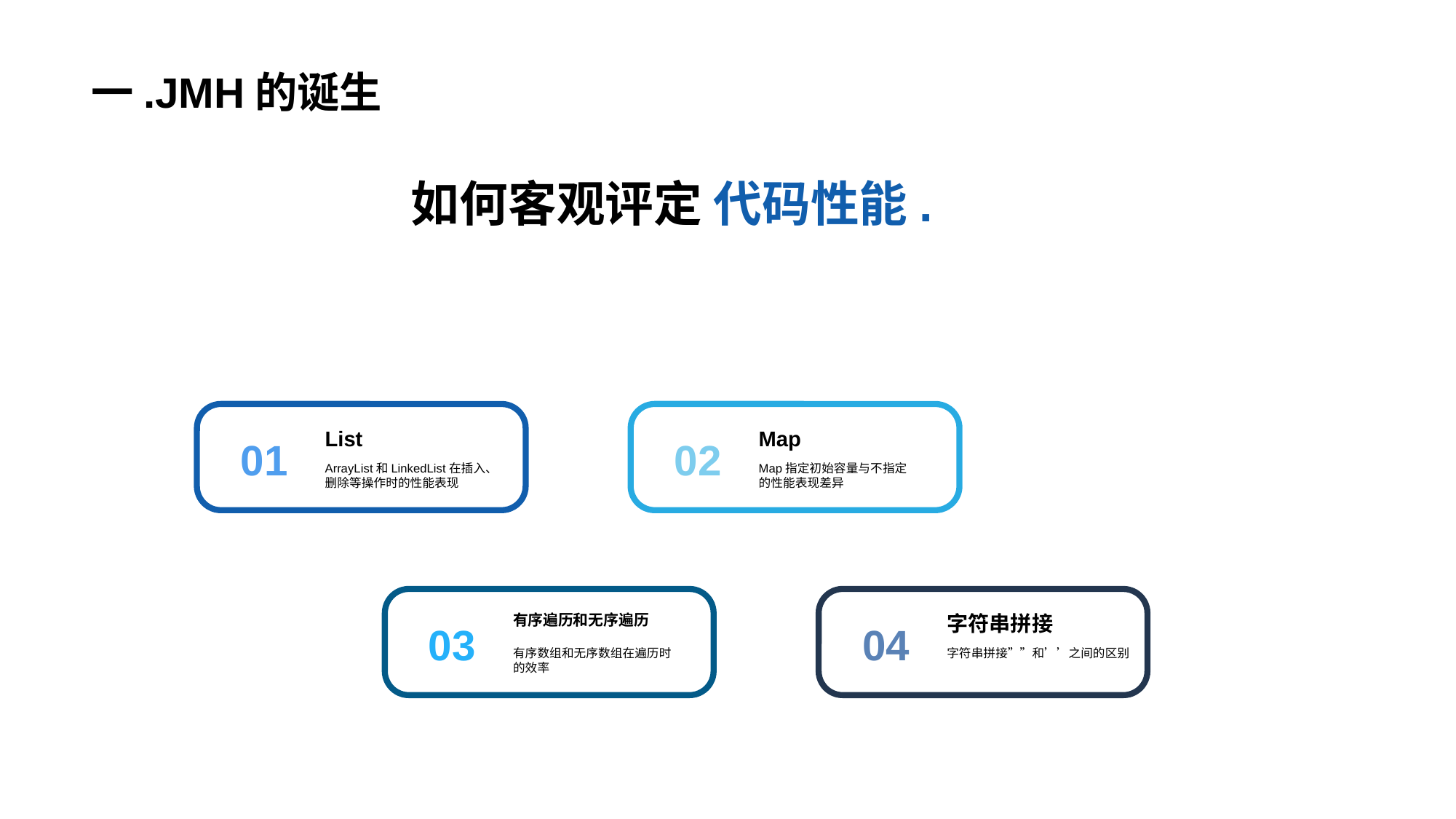

# 一.JMH的诞生
如何客观评定 代码性能.

List
ArrayList和LinkedList在插入、
删除等操作时的性能表现
Map
Map指定初始容量与不指定
的性能表现差异
01
02

有序遍历和无序遍历
有序数组和无序数组在遍历时
的效率
字符串拼接
字符串拼接””和’’之间的区别
03
04
3